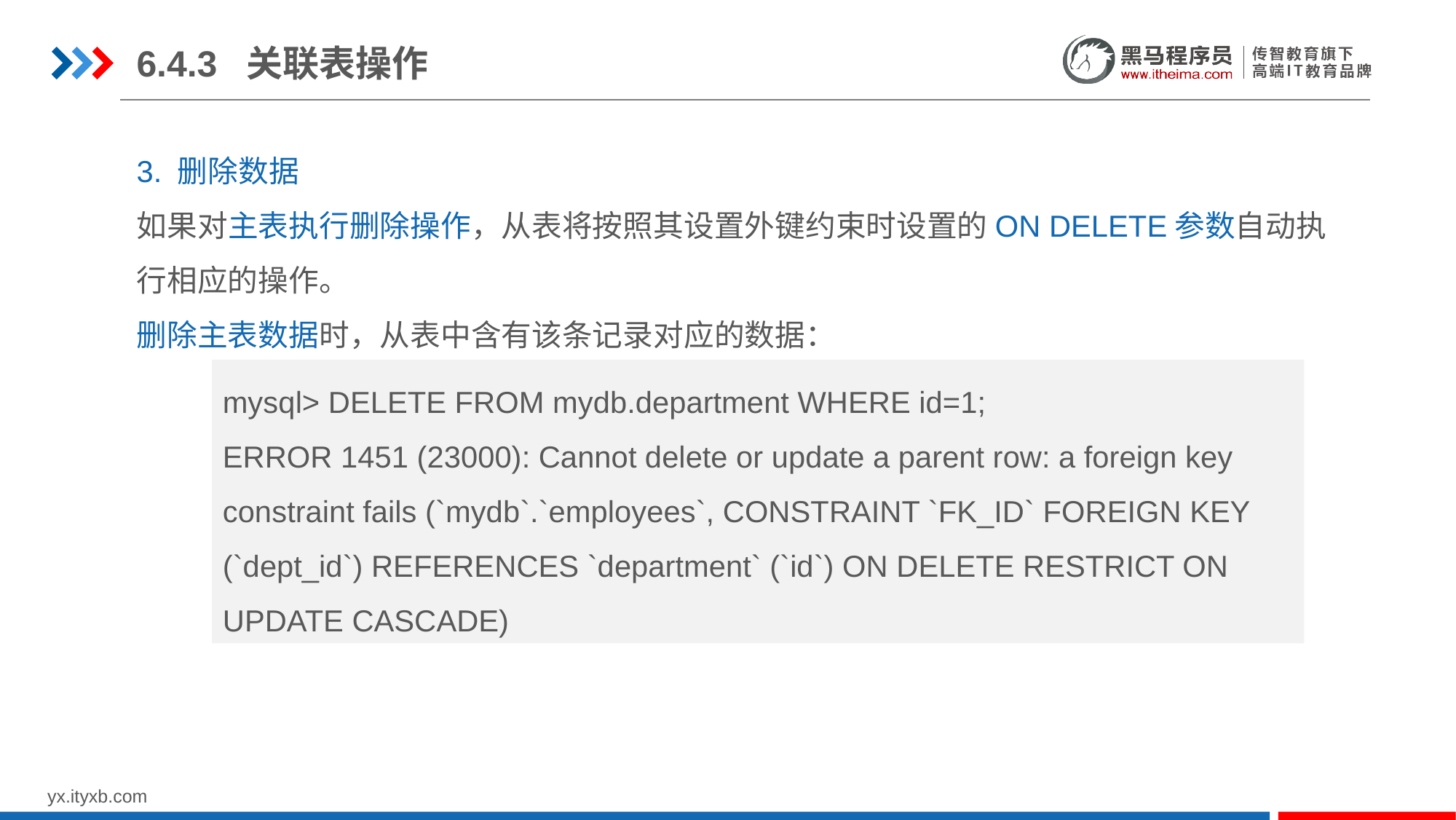

6.4.3  关联表操作
3. 删除数据
如果对主表执行删除操作，从表将按照其设置外键约束时设置的ON DELETE参数自动执行相应的操作。
删除主表数据时，从表中含有该条记录对应的数据：
mysql> DELETE FROM mydb.department WHERE id=1;
ERROR 1451 (23000): Cannot delete or update a parent row: a foreign key constraint fails (`mydb`.`employees`, CONSTRAINT `FK_ID` FOREIGN KEY (`dept_id`) REFERENCES `department` (`id`) ON DELETE RESTRICT ON UPDATE CASCADE)